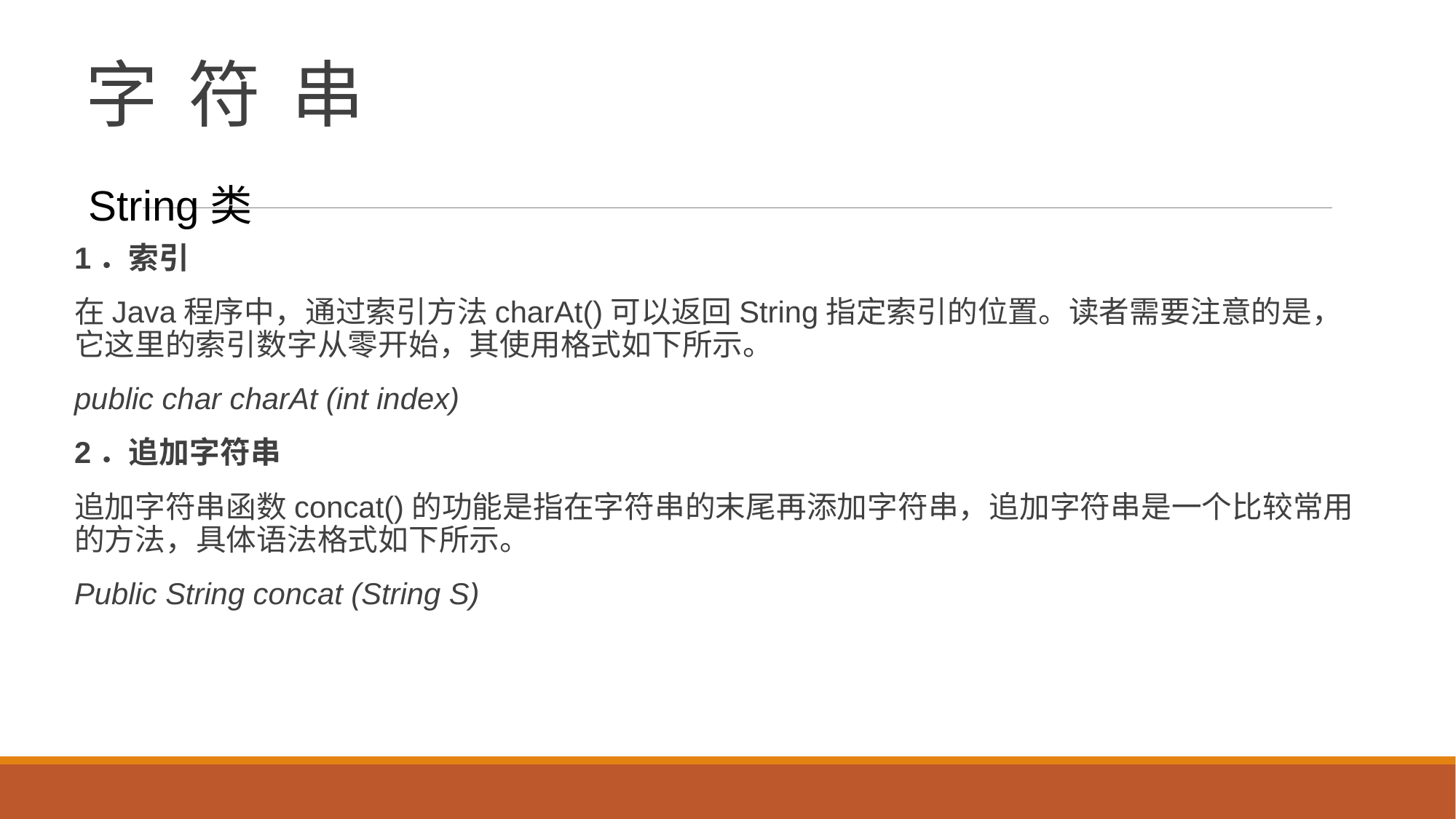

# 字  符  串
String类
1．索引
在Java程序中，通过索引方法charAt()可以返回String指定索引的位置。读者需要注意的是，它这里的索引数字从零开始，其使用格式如下所示。
public char charAt (int index)
2．追加字符串
追加字符串函数concat()的功能是指在字符串的末尾再添加字符串，追加字符串是一个比较常用的方法，具体语法格式如下所示。
Public String concat (String S)